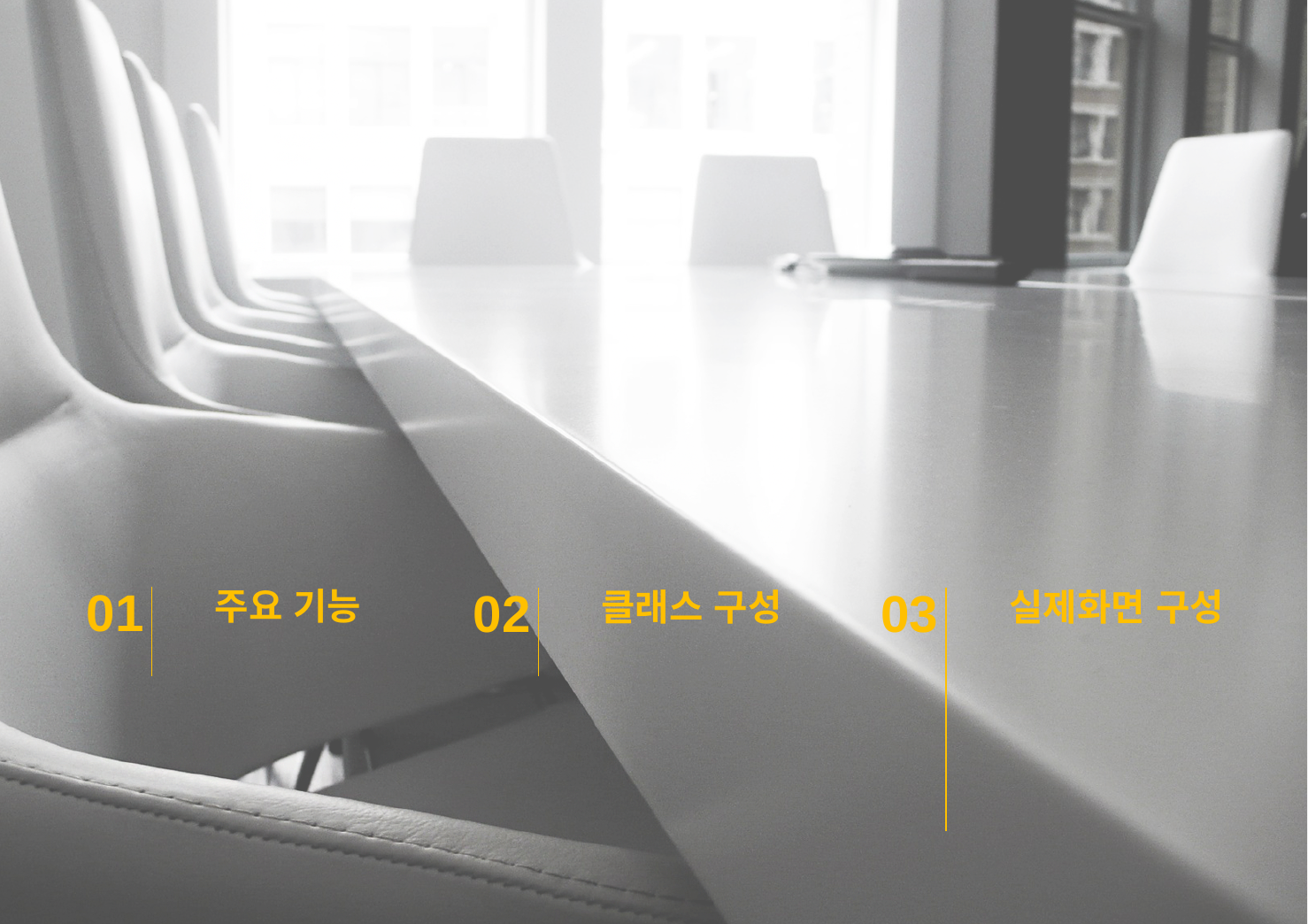

Index
01
02
03
주요 기능
클래스 구성
실제화면 구성
MainFrame
RegisterUI
LoginUI
ChargeUI